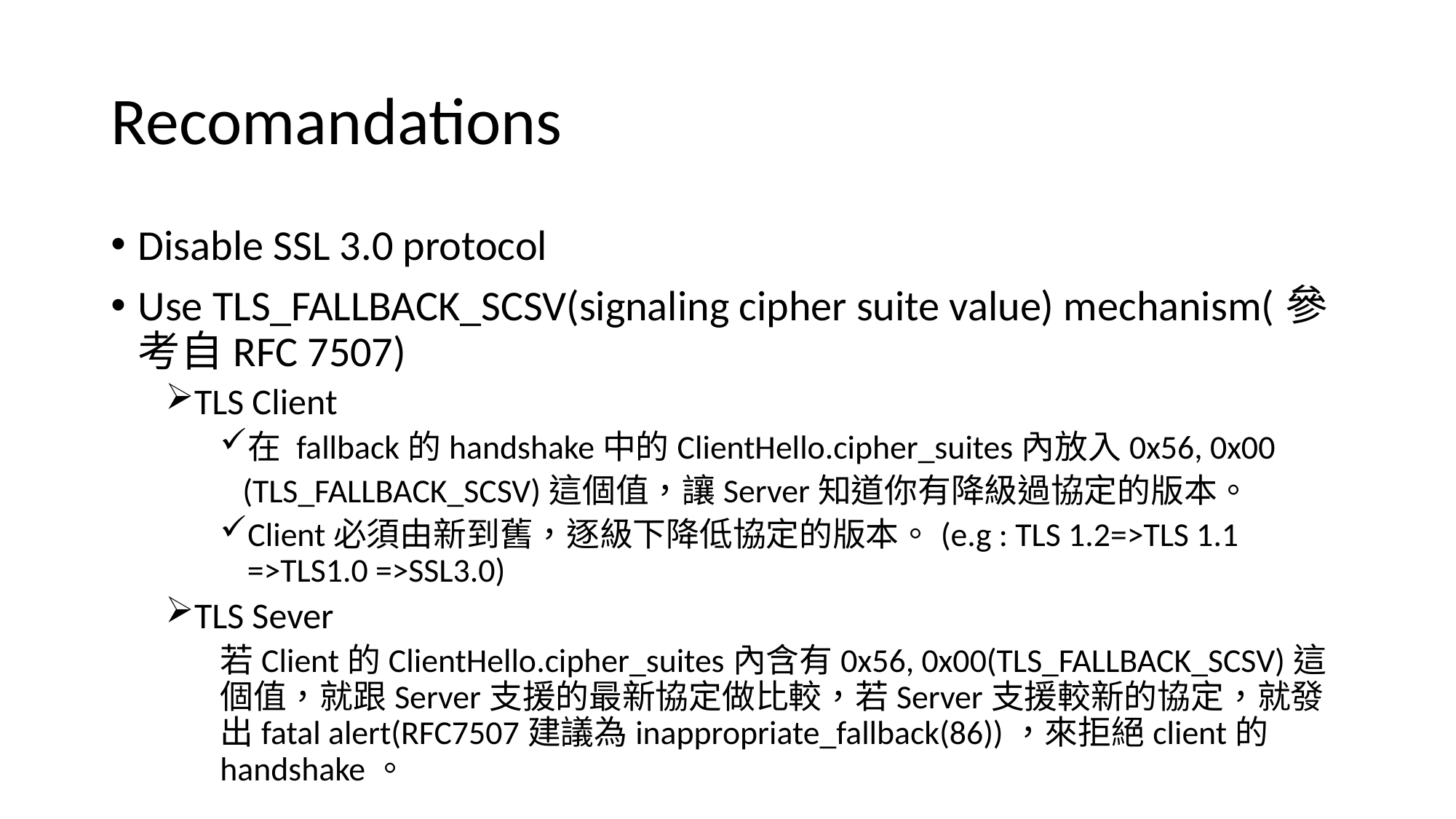

# Recomandations
Disable SSL 3.0 protocol
Use TLS_FALLBACK_SCSV(signaling cipher suite value) mechanism(參考自RFC 7507)
TLS Client
在 fallback的handshake中的ClientHello.cipher_suites內放入0x56, 0x00
   (TLS_FALLBACK_SCSV)這個值，讓Server知道你有降級過協定的版本。
Client必須由新到舊，逐級下降低協定的版本。(e.g : TLS 1.2=>TLS 1.1 =>TLS1.0 =>SSL3.0)
TLS Sever
若Client的ClientHello.cipher_suites內含有0x56, 0x00(TLS_FALLBACK_SCSV)這個值，就跟Server支援的最新協定做比較，若Server支援較新的協定，就發出fatal alert(RFC7507建議為inappropriate_fallback(86))，來拒絕client的handshake。